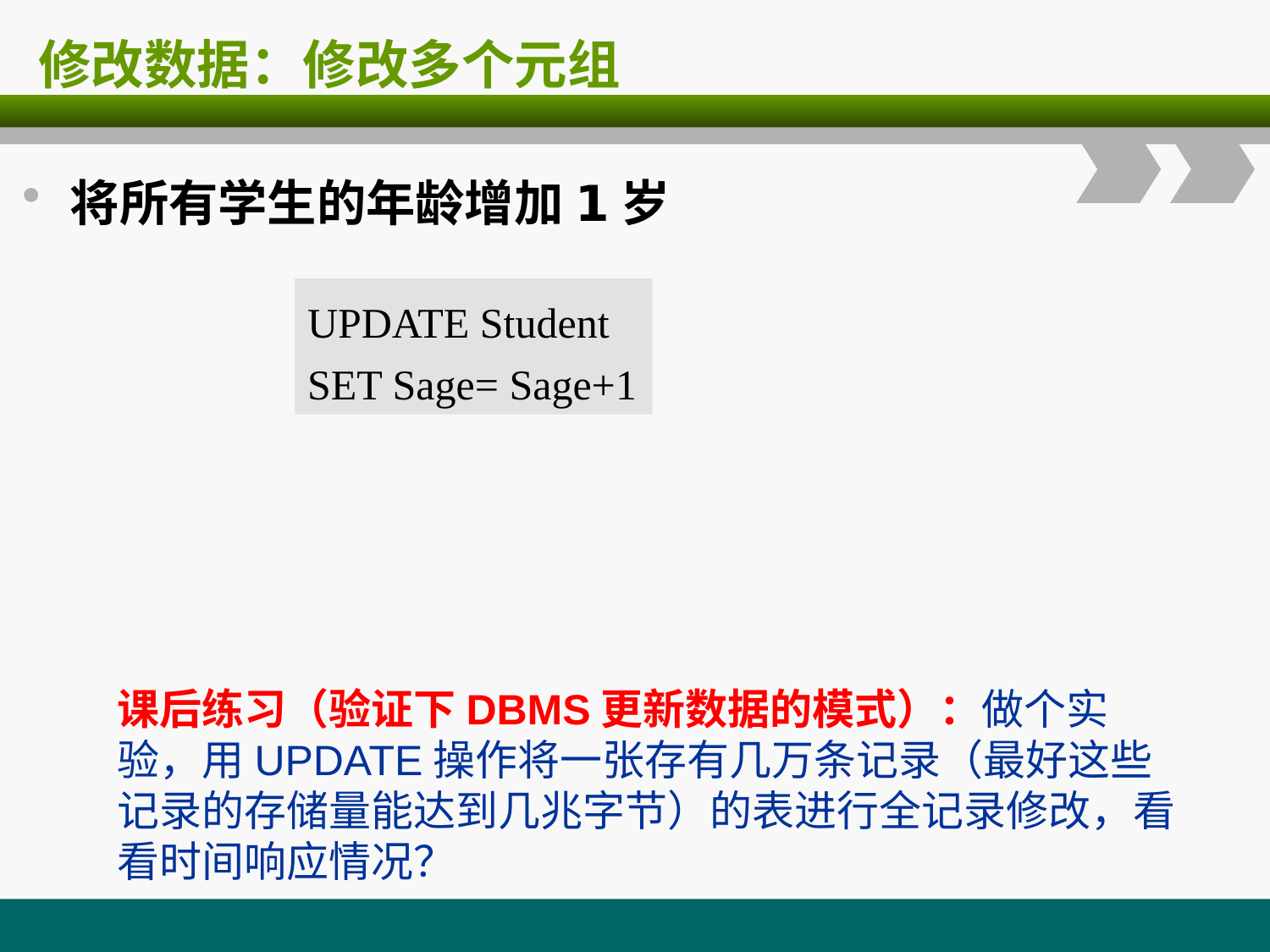

# 修改数据：修改多个元组
将所有学生的年龄增加1岁

UPDATE Student
SET Sage= Sage+1
课后练习（验证下DBMS更新数据的模式）：做个实验，用UPDATE操作将一张存有几万条记录（最好这些记录的存储量能达到几兆字节）的表进行全记录修改，看看时间响应情况？